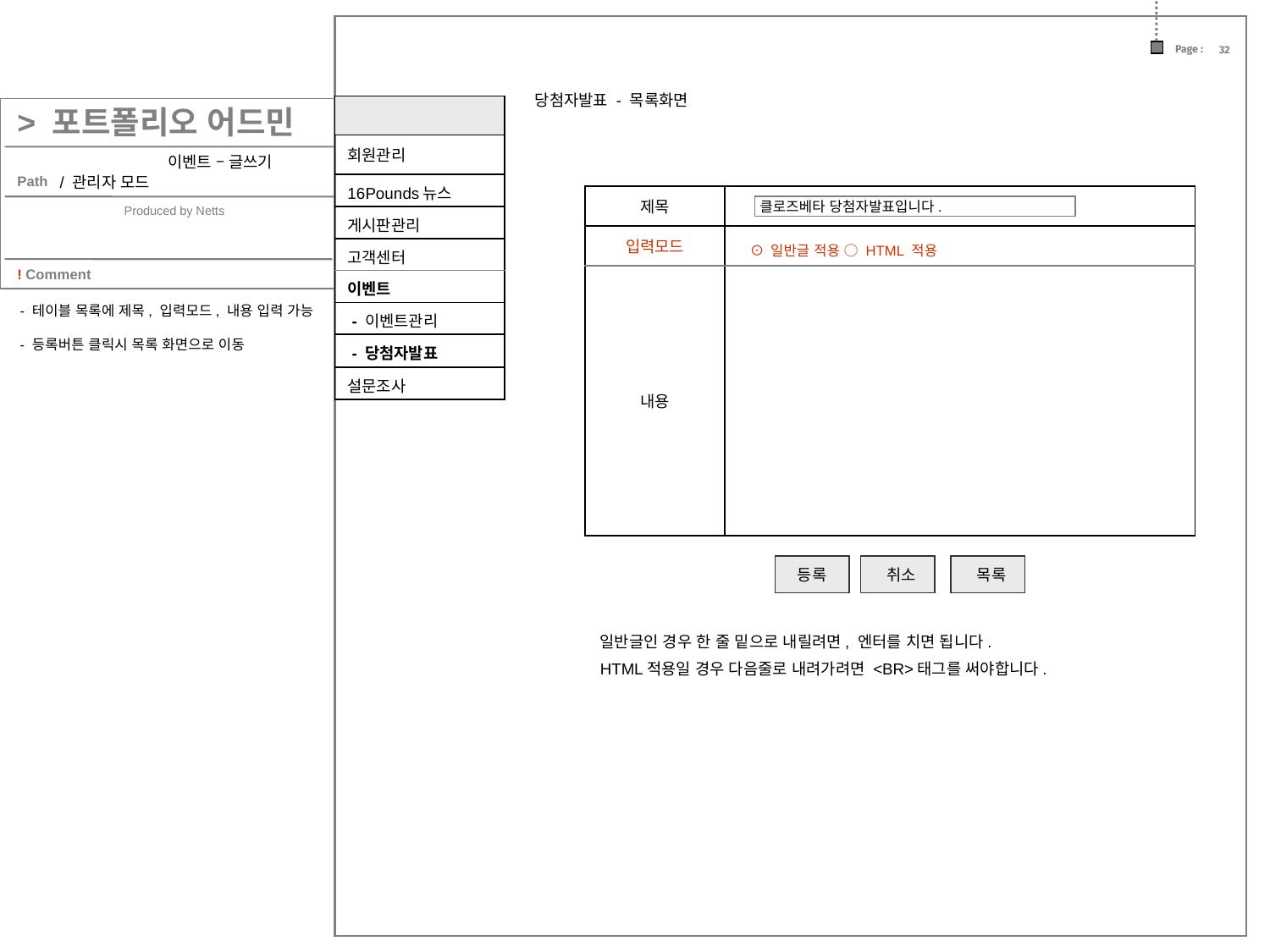

당첨자발표 - 목록화면
|  |
| --- |
| 회원관리 |
| 16Pounds뉴스 |
| 게시판관리 |
| 고객센터 |
| 이벤트 |
| - 이벤트관리 |
| - 당첨자발표 |
| 설문조사 |
# 이벤트 – 글쓰기
/ 관리자 모드
| 제목 |  |
| --- | --- |
| 입력모드 |  |
| 내용 |  |
클로즈베타 당첨자발표입니다.
⊙ 일반글 적용 ○ HTML 적용

- 테이블 목록에 제목, 입력모드, 내용 입력 가능
- 등록버튼 클릭시 목록 화면으로 이동

등록
 취소
 목록
일반글인 경우 한 줄 밑으로 내릴려면, 엔터를 치면 됩니다.
HTML적용일 경우 다음줄로 내려가려면 <BR>태그를 써야합니다.